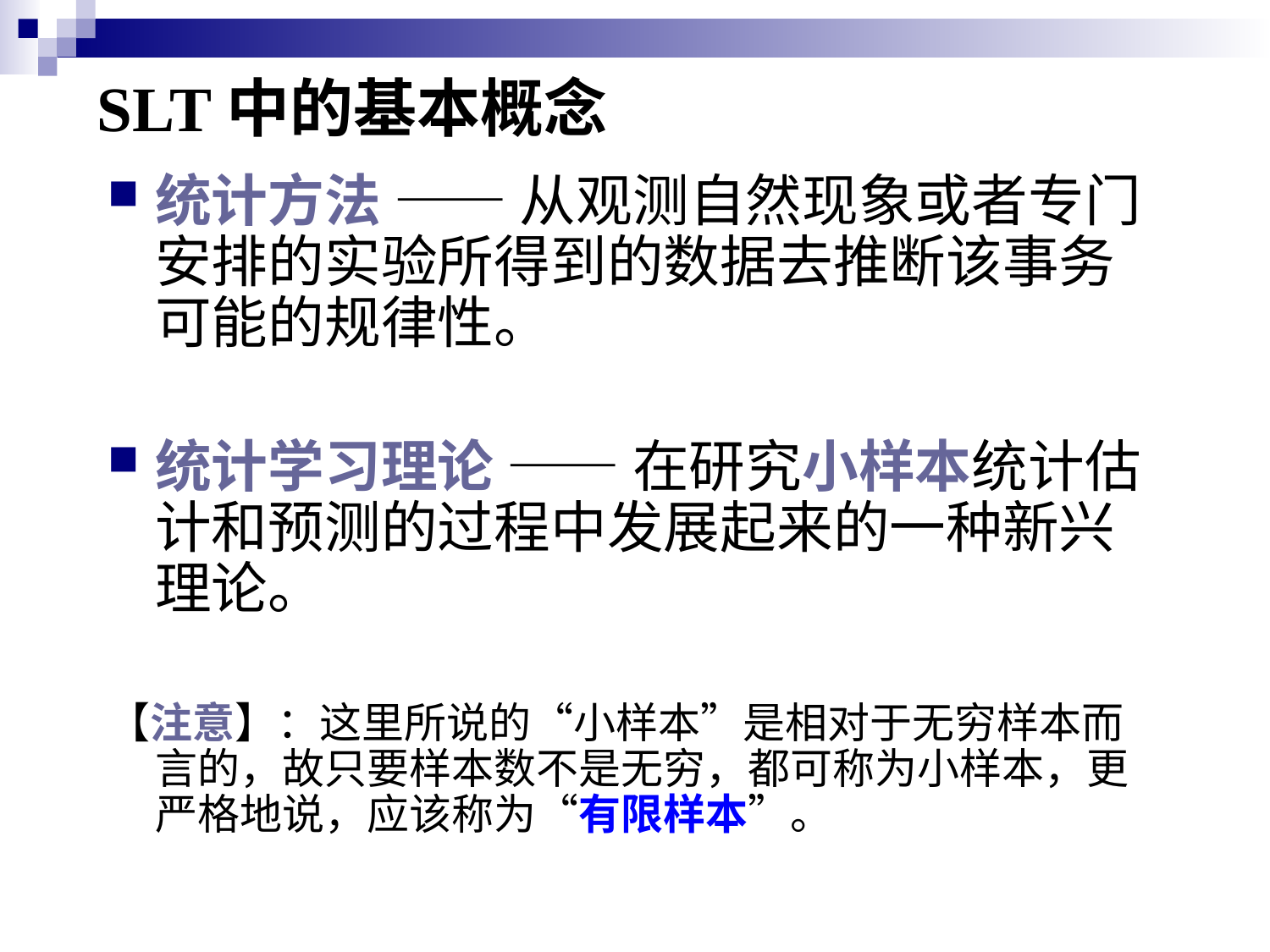

# SLT中的基本概念
统计方法 —— 从观测自然现象或者专门安排的实验所得到的数据去推断该事务可能的规律性。

统计学习理论 —— 在研究小样本统计估计和预测的过程中发展起来的一种新兴理论。

【注意】：这里所说的“小样本”是相对于无穷样本而言的，故只要样本数不是无穷，都可称为小样本，更严格地说，应该称为“有限样本”。